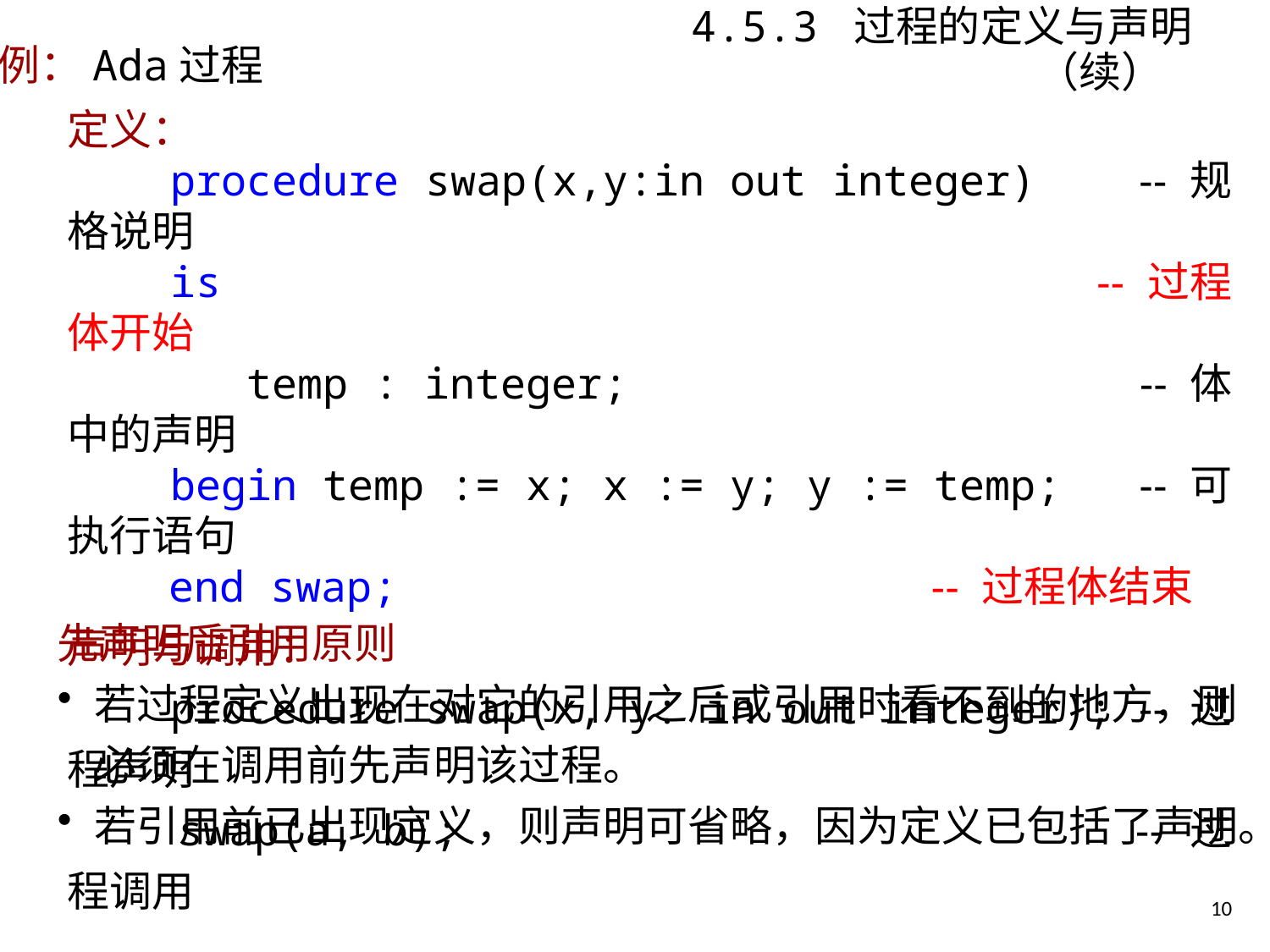

# 4.5.3 过程的定义与声明（续）
例：Ada过程
定义：
    procedure swap(x,y:in out integer)    -- 规格说明
    is                                  -- 过程体开始
       temp : integer;                    -- 体中的声明
    begin temp := x; x := y; y := temp;   -- 可执行语句
    end swap;				    -- 过程体结束
声明与调用：
    procedure swap(x, y: in out integer); -- 过程声明
    swap(a, b); 				      -- 过程调用
先声明后引用原则
若过程定义出现在对它的引用之后或引用时看不到的地方，则必须在调用前先声明该过程。
若引用前已出现定义，则声明可省略，因为定义已包括了声明。
10